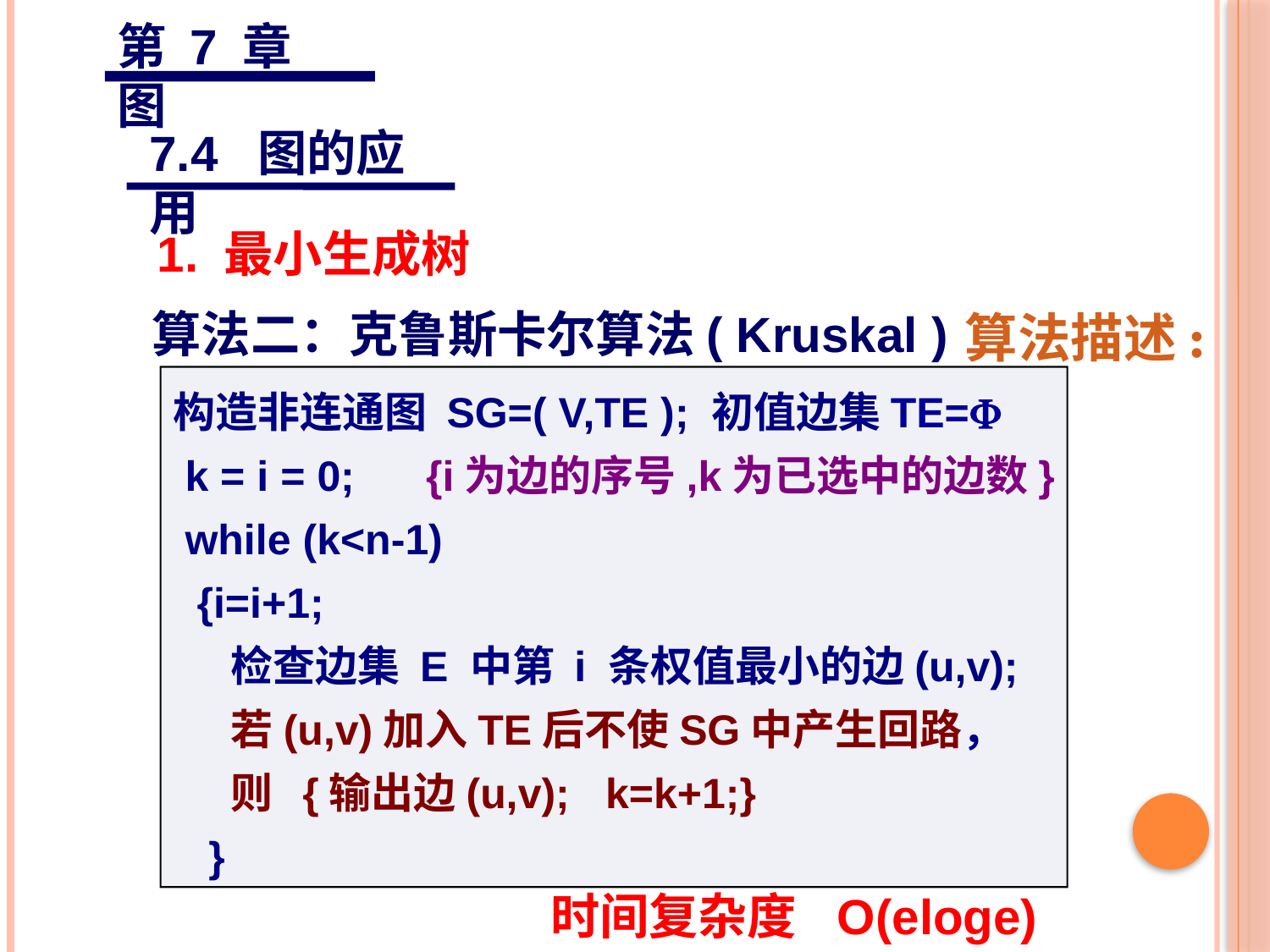

第 7 章  图

7.4  图的应用

1. 最小生成树
算法二：克鲁斯卡尔算法( Kruskal )
# 算法描述:
构造非连通图 SG=( V,TE ); 初值边集TE=Φ
 k = i = 0;      {i为边的序号,k为已选中的边数}
 while (k<n-1)
  {i=i+1;
     检查边集 E 中第 i 条权值最小的边(u,v);
     若(u,v)加入TE后不使SG中产生回路，
     则  {输出边(u,v);   k=k+1;}
   }
时间复杂度
O(eloge)